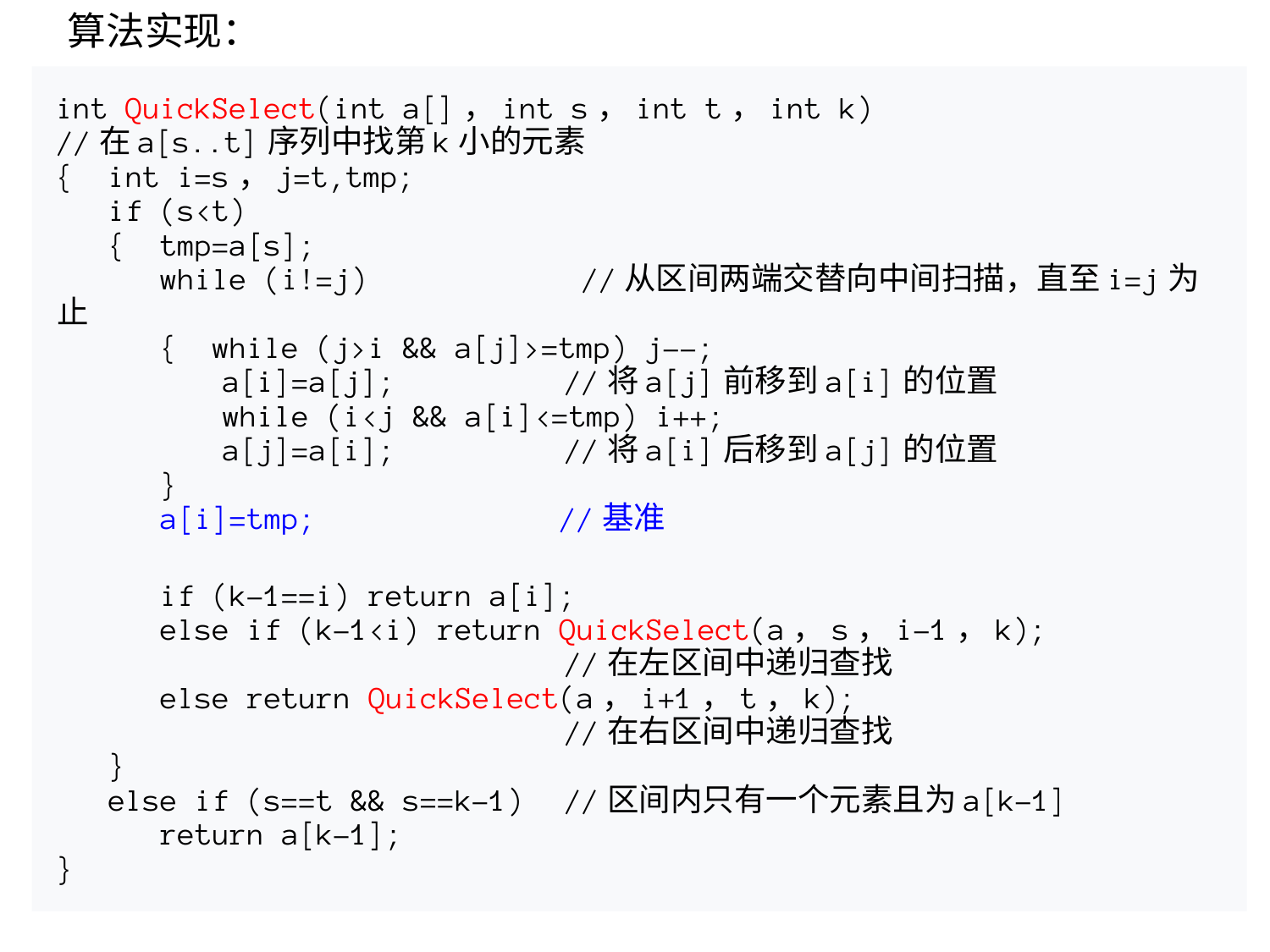

算法实现：
int QuickSelect(int a[]，int s，int t，int k)
//在a[s..t]序列中找第k小的元素
{  int i=s，j=t,tmp;
   if (s<t)
   {  tmp=a[s];
      while (i!=j) 		 //从区间两端交替向中间扫描，直至i=j为止
      {  while (j>i && a[j]>=tmp) j--;
　　　　　a[i]=a[j];		//将a[j]前移到a[i]的位置
　　　　　while (i<j && a[i]<=tmp) i++;
　　　　　a[j]=a[i];		//将a[i]后移到a[j]的位置
      }
      a[i]=tmp;              //基准
      if (k-1==i) return a[i];
      else if (k-1<i) return QuickSelect(a，s，i-1，k);
				//在左区间中递归查找
      else return QuickSelect(a，i+1，t，k);
				//在右区间中递归查找
   }
   else if (s==t && s==k-1)	//区间内只有一个元素且为a[k-1]
      return a[k-1];
}
3.3 求解查找问题